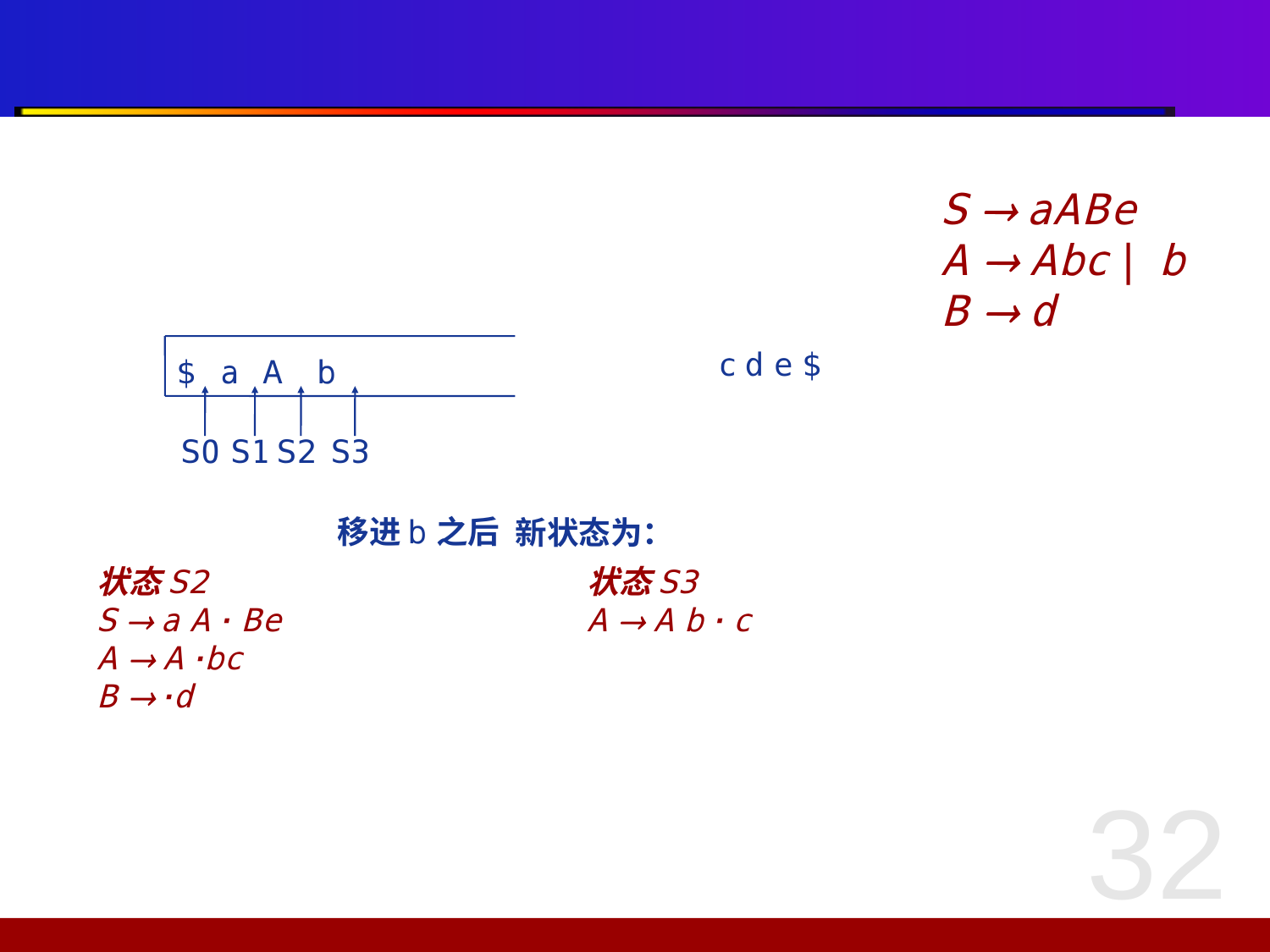

#
S → aABe
A → Abc | b
B → d

       c d e $
$
a
A
b

S0
S1
S2
S3
移进b之后
新状态为：
状态S2
S → a A · Be
A → A ·bc
B → ·d
状态S3
A → A b · c
32